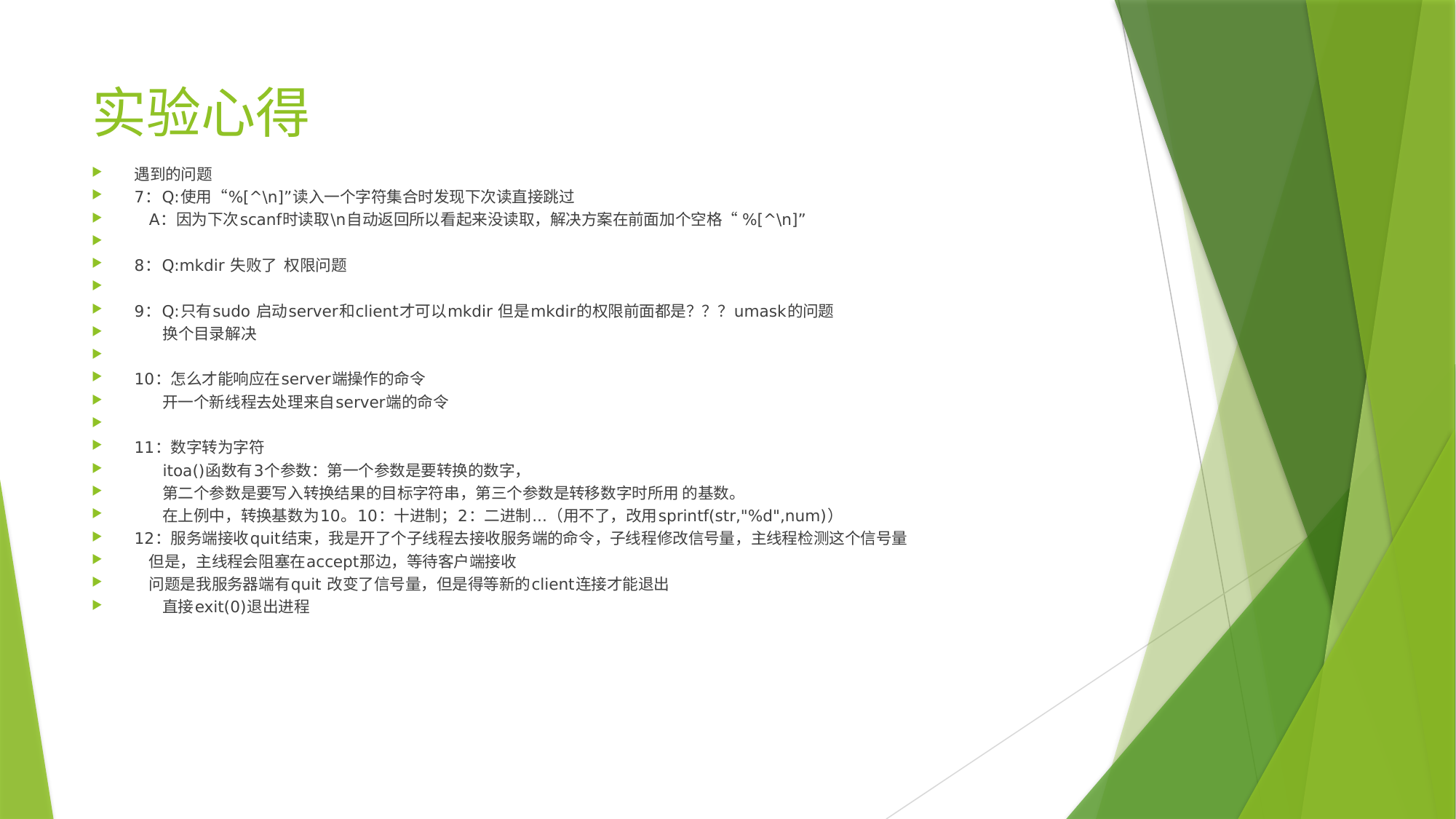

# 实验心得
遇到的问题
7：Q:使用“%[^\n]”读入一个字符集合时发现下次读直接跳过
   A：因为下次scanf时读取\n自动返回所以看起来没读取，解决方案在前面加个空格“ %[^\n]”

8：Q:mkdir 失败了  权限问题

9：Q:只有sudo 启动server和client才可以mkdir 但是mkdir的权限前面都是？？？umask的问题
	换个目录解决

10：怎么才能响应在server端操作的命令
	开一个新线程去处理来自server端的命令

11：数字转为字符
	itoa()函数有3个参数：第一个参数是要转换的数字，
	第二个参数是要写入转换结果的目标字符串，第三个参数是转移数字时所用 的基数。
	在上例中，转换基数为10。10：十进制；2：二进制...（用不了，改用sprintf(str,"%d",num)）
12：服务端接收quit结束，我是开了个子线程去接收服务端的命令，子线程修改信号量，主线程检测这个信号量
    但是，主线程会阻塞在accept那边，等待客户端接收
    问题是我服务器端有quit 改变了信号量，但是得等新的client连接才能退出
	直接exit(0)退出进程